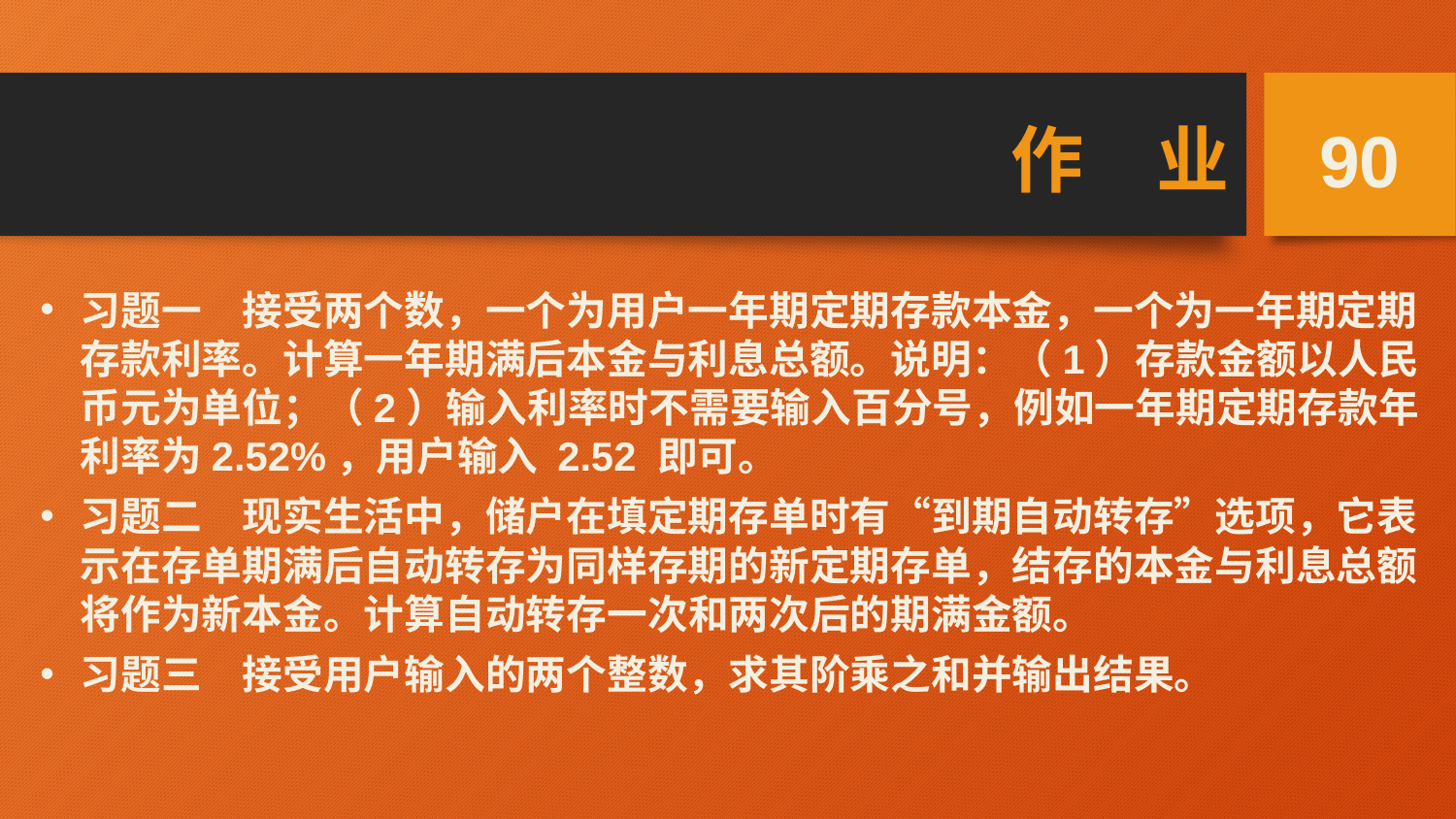

# 作　业
90
习题一　接受两个数，一个为用户一年期定期存款本金，一个为一年期定期存款利率。计算一年期满后本金与利息总额。说明：（1）存款金额以人民币元为单位；（2）输入利率时不需要输入百分号，例如一年期定期存款年利率为2.52%，用户输入 2.52 即可。
习题二　现实生活中，储户在填定期存单时有“到期自动转存”选项，它表示在存单期满后自动转存为同样存期的新定期存单，结存的本金与利息总额将作为新本金。计算自动转存一次和两次后的期满金额。
习题三　接受用户输入的两个整数，求其阶乘之和并输出结果。